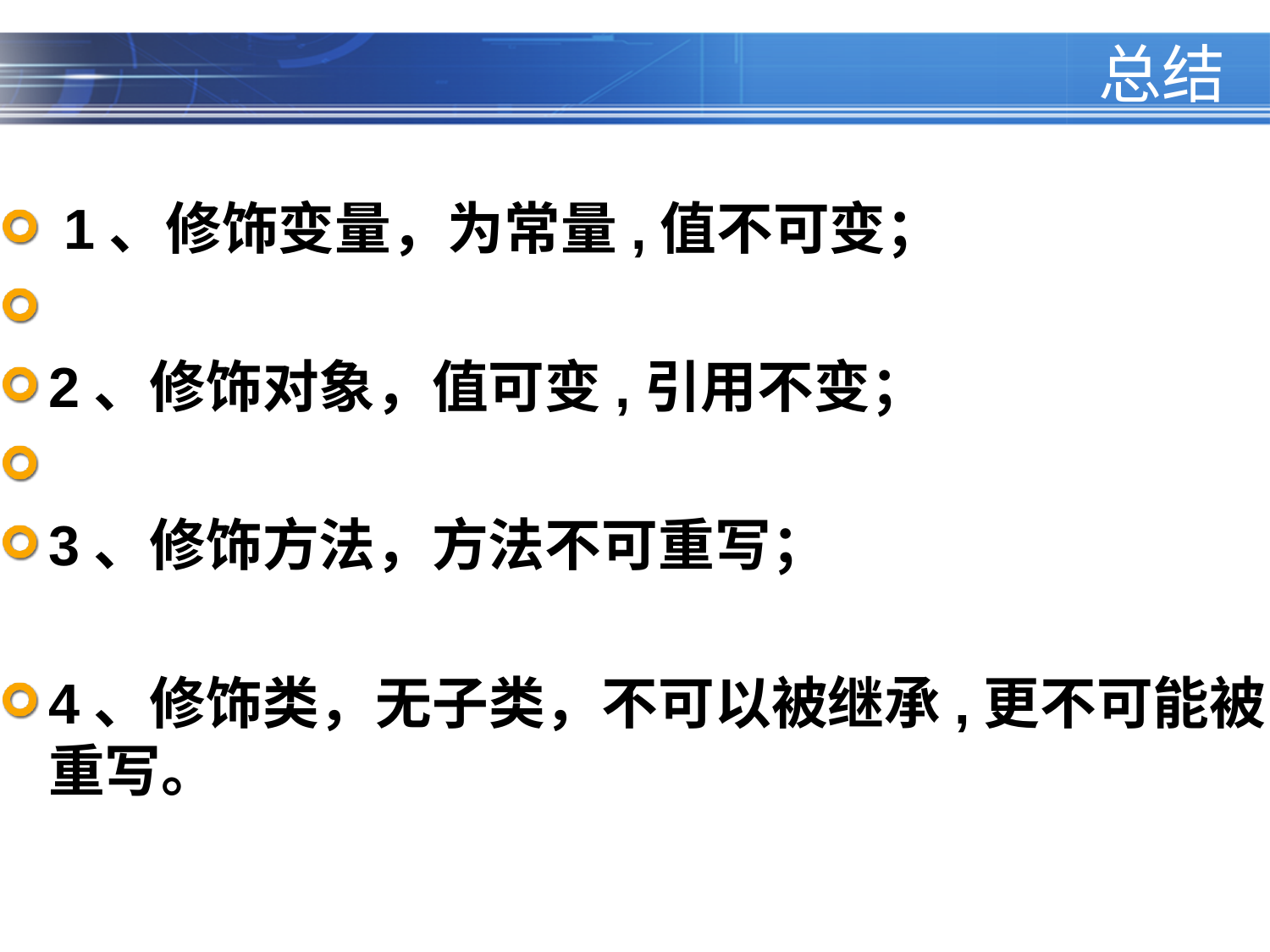

# 总结
 1、修饰变量，为常量,值不可变；

2、修饰对象，值可变,引用不变；

3、修饰方法，方法不可重写；

4、修饰类，无子类，不可以被继承,更不可能被重写。